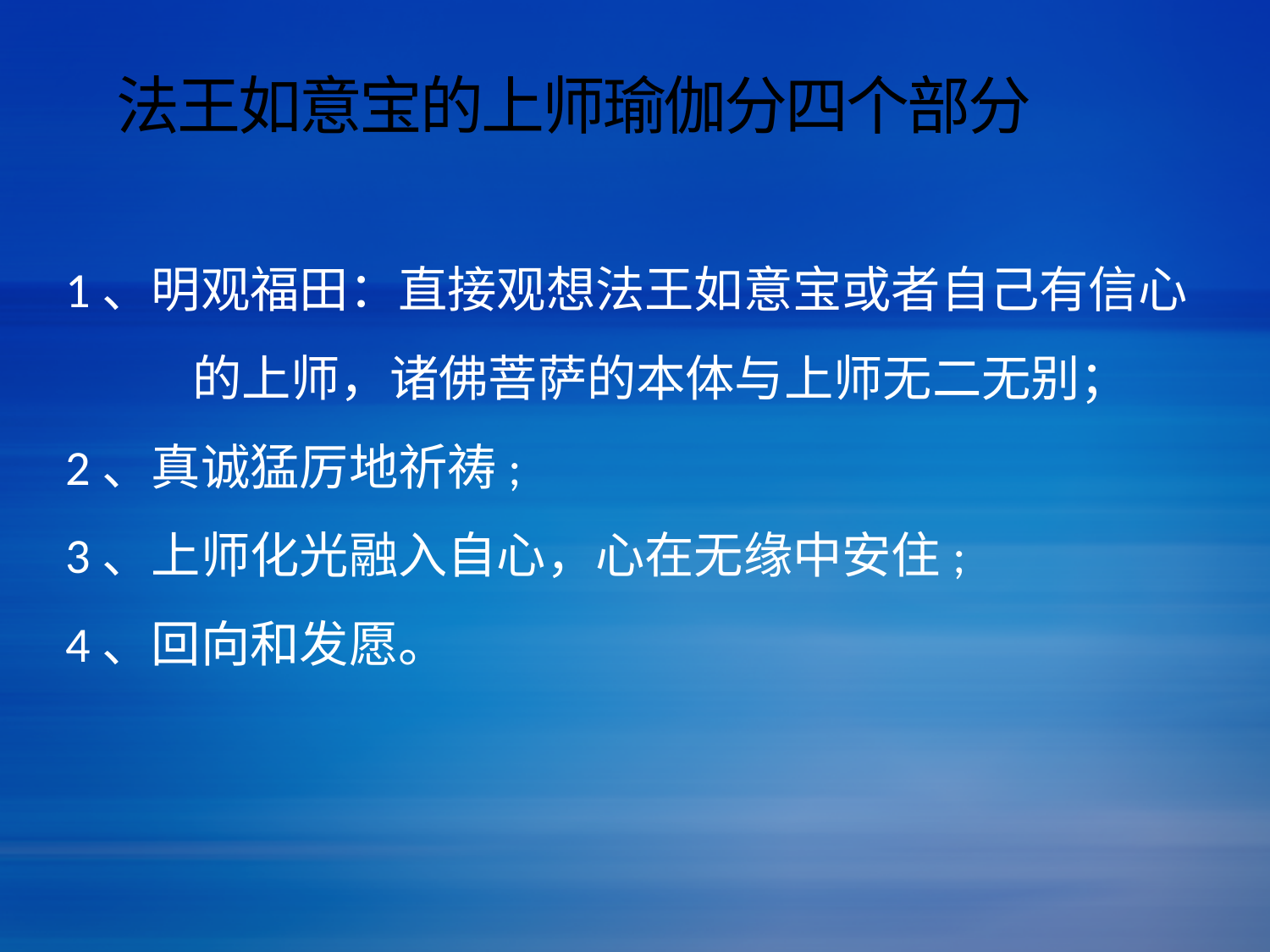

# 法王如意宝的上师瑜伽分四个部分
1、明观福田：直接观想法王如意宝或者自己有信心	的上师，诸佛菩萨的本体与上师无二无别；
2、真诚猛厉地祈祷;
3、上师化光融入自心，心在无缘中安住;
4、回向和发愿。